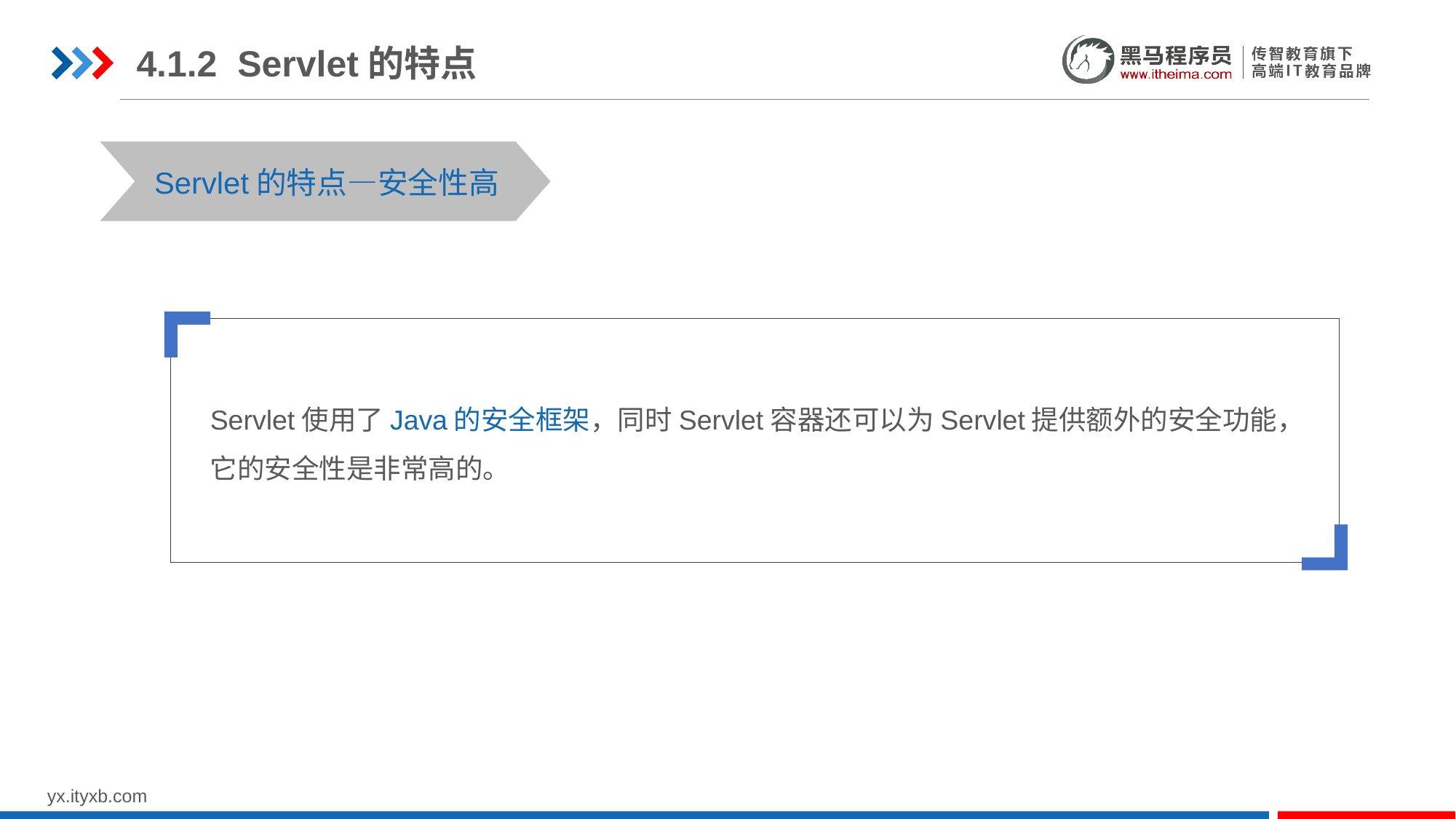

4.1.2  Servlet的特点

Servlet的特点—安全性高

Servlet使用了Java的安全框架，同时Servlet容器还可以为Servlet提供额外的安全功能，它的安全性是非常高的。